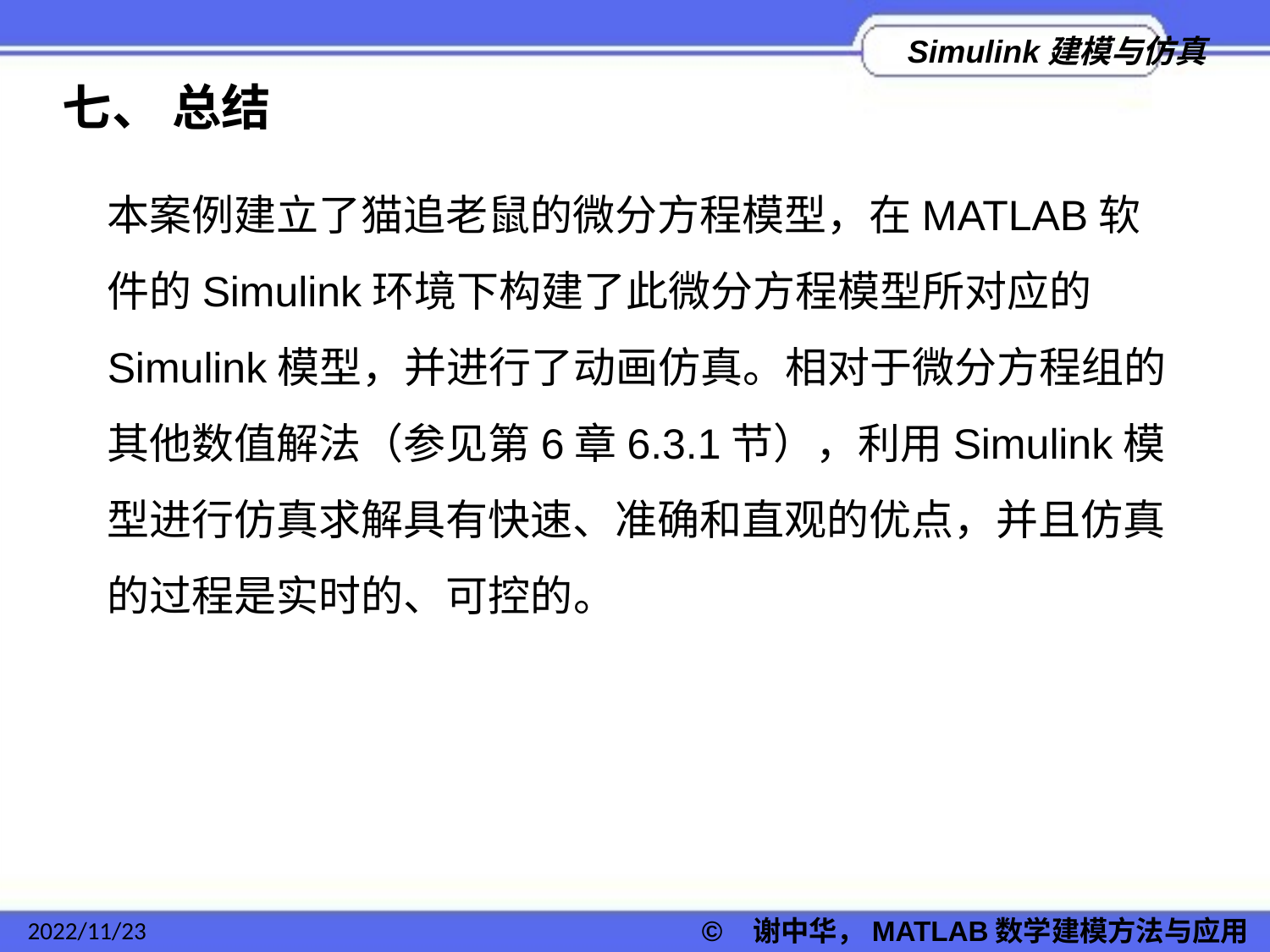

七、 总结
本案例建立了猫追老鼠的微分方程模型，在MATLAB软件的Simulink环境下构建了此微分方程模型所对应的Simulink模型，并进行了动画仿真。相对于微分方程组的其他数值解法（参见第6章6.3.1节），利用Simulink模型进行仿真求解具有快速、准确和直观的优点，并且仿真的过程是实时的、可控的。
2022/11/23
©   谢中华，MATLAB数学建模方法与应用